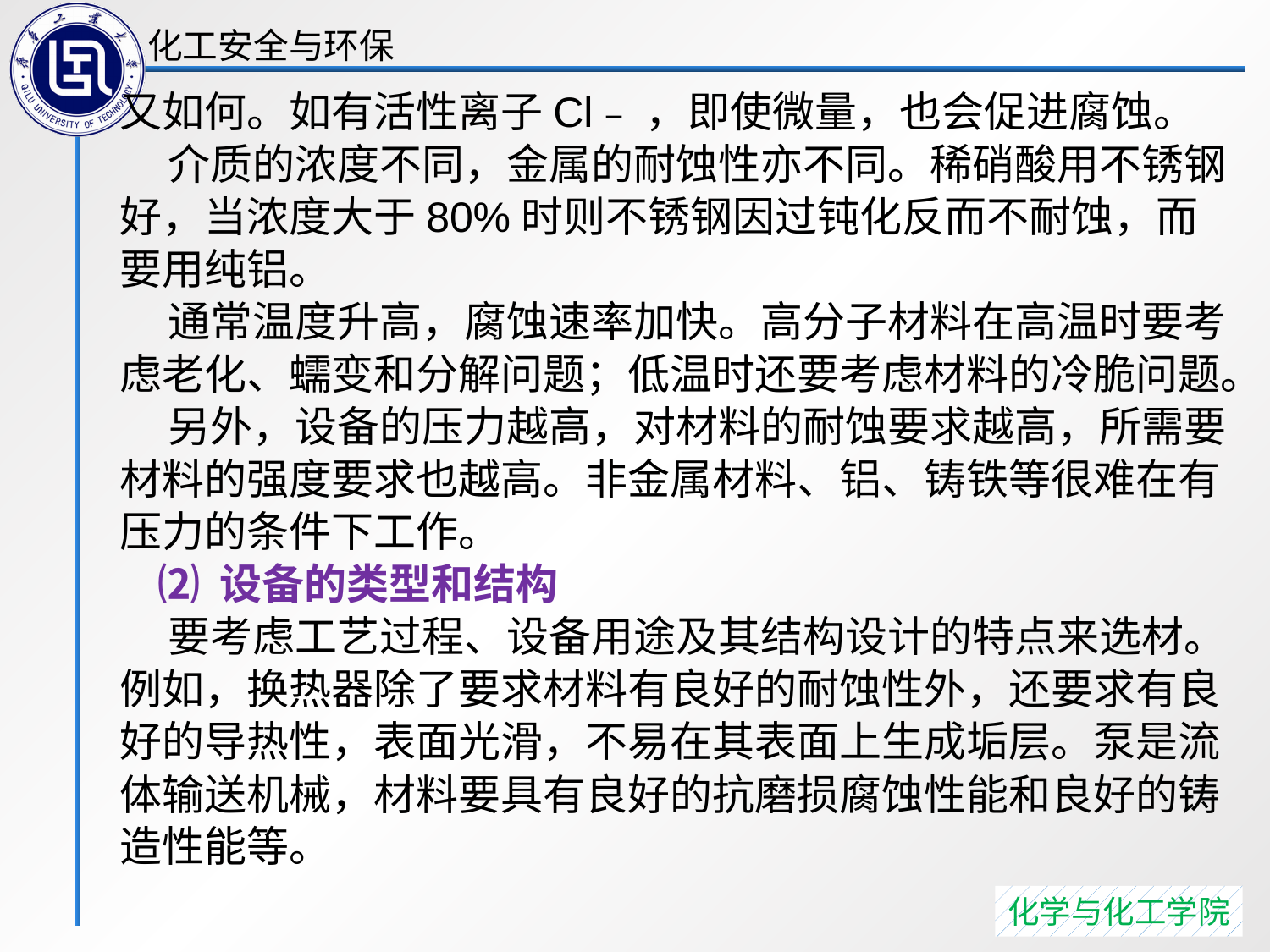

又如何。如有活性离子Cl﹣，即使微量，也会促进腐蚀。
    介质的浓度不同，金属的耐蚀性亦不同。稀硝酸用不锈钢好，当浓度大于80%时则不锈钢因过钝化反而不耐蚀，而要用纯铝。
    通常温度升高，腐蚀速率加快。高分子材料在高温时要考虑老化、蠕变和分解问题；低温时还要考虑材料的冷脆问题。
    另外，设备的压力越高，对材料的耐蚀要求越高，所需要材料的强度要求也越高。非金属材料、铝、铸铁等很难在有压力的条件下工作。
    ⑵ 设备的类型和结构
    要考虑工艺过程、设备用途及其结构设计的特点来选材。例如，换热器除了要求材料有良好的耐蚀性外，还要求有良好的导热性，表面光滑，不易在其表面上生成垢层。泵是流体输送机械，材料要具有良好的抗磨损腐蚀性能和良好的铸造性能等。